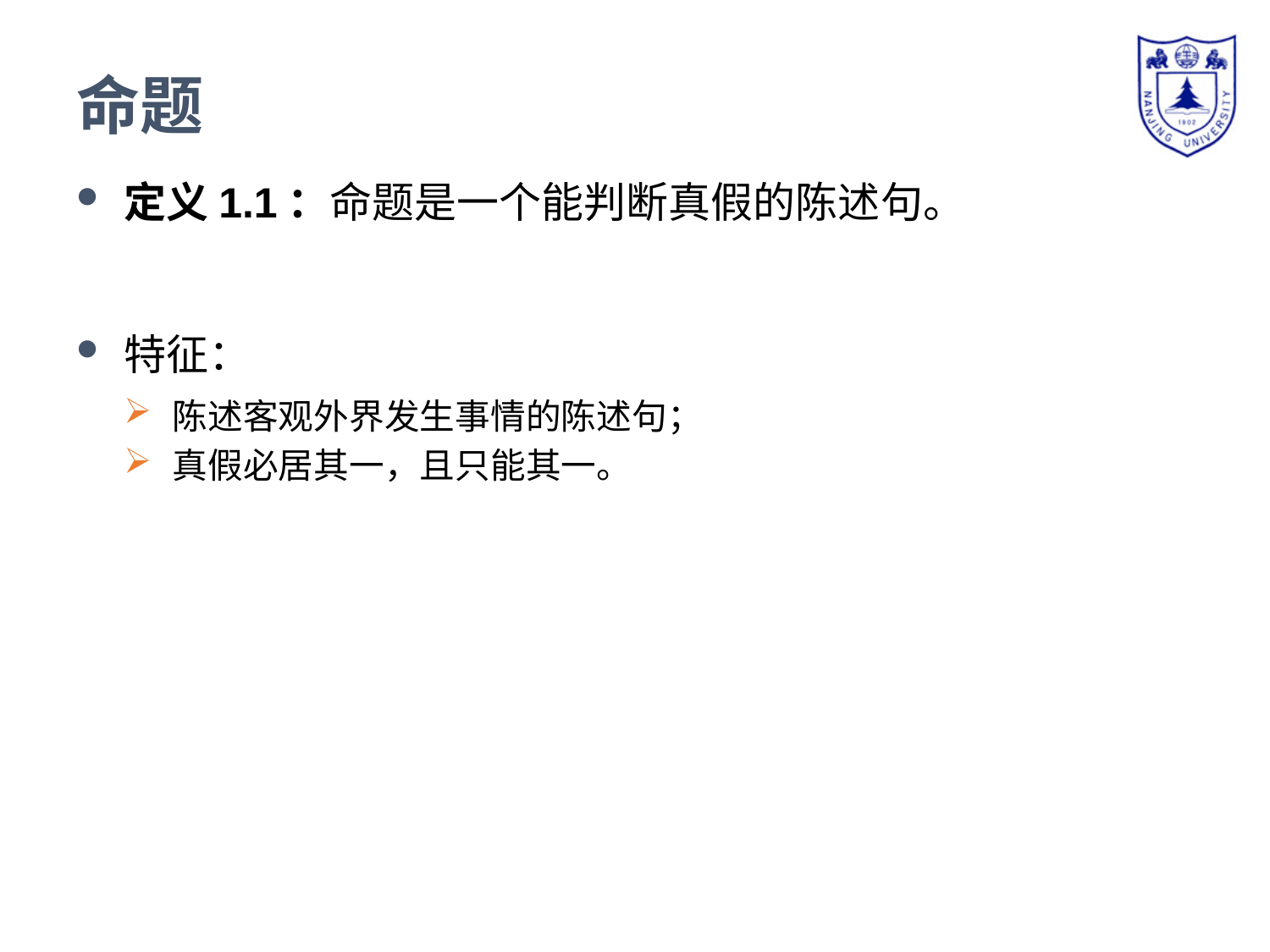

# 命题
定义1.1：命题是一个能判断真假的陈述句。

特征：
陈述客观外界发生事情的陈述句；
真假必居其一，且只能其一。